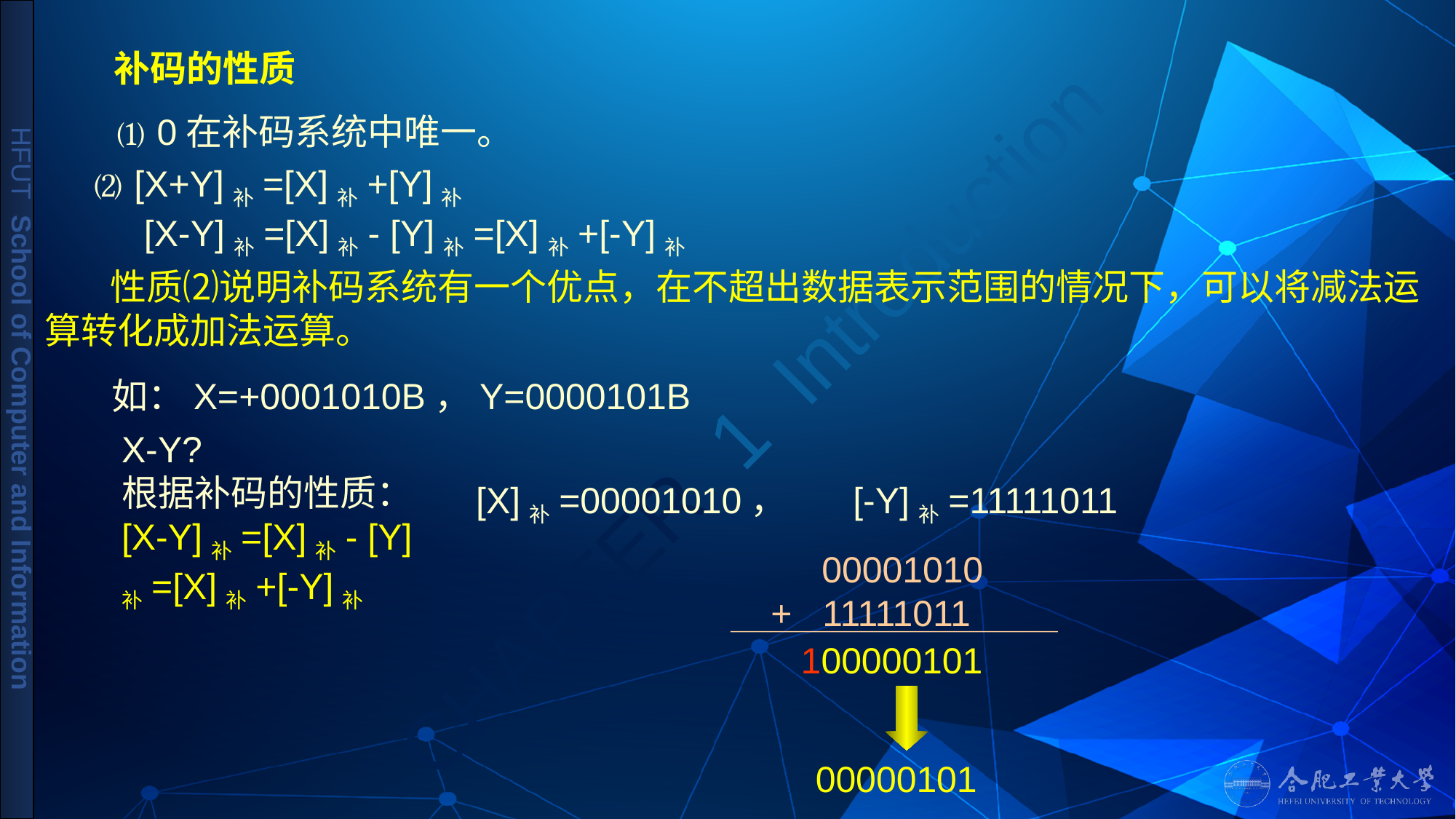

# 补码的性质
       ⑴ 0在补码系统中唯一。
⑵ [X+Y]补=[X]补+[Y]补
     [X-Y]补=[X]补- [Y]补=[X]补+[-Y]补
       性质⑵说明补码系统有一个优点，在不超出数据表示范围的情况下，可以将减法运算转化成加法运算。
如：X=+0001010B，Y=0000101B
X-Y?
根据补码的性质： [X-Y]补=[X]补- [Y]补=[X]补+[-Y]补
[X]补=00001010，       [-Y]补=11111011
     00001010
+   11111011

100000101

00000101